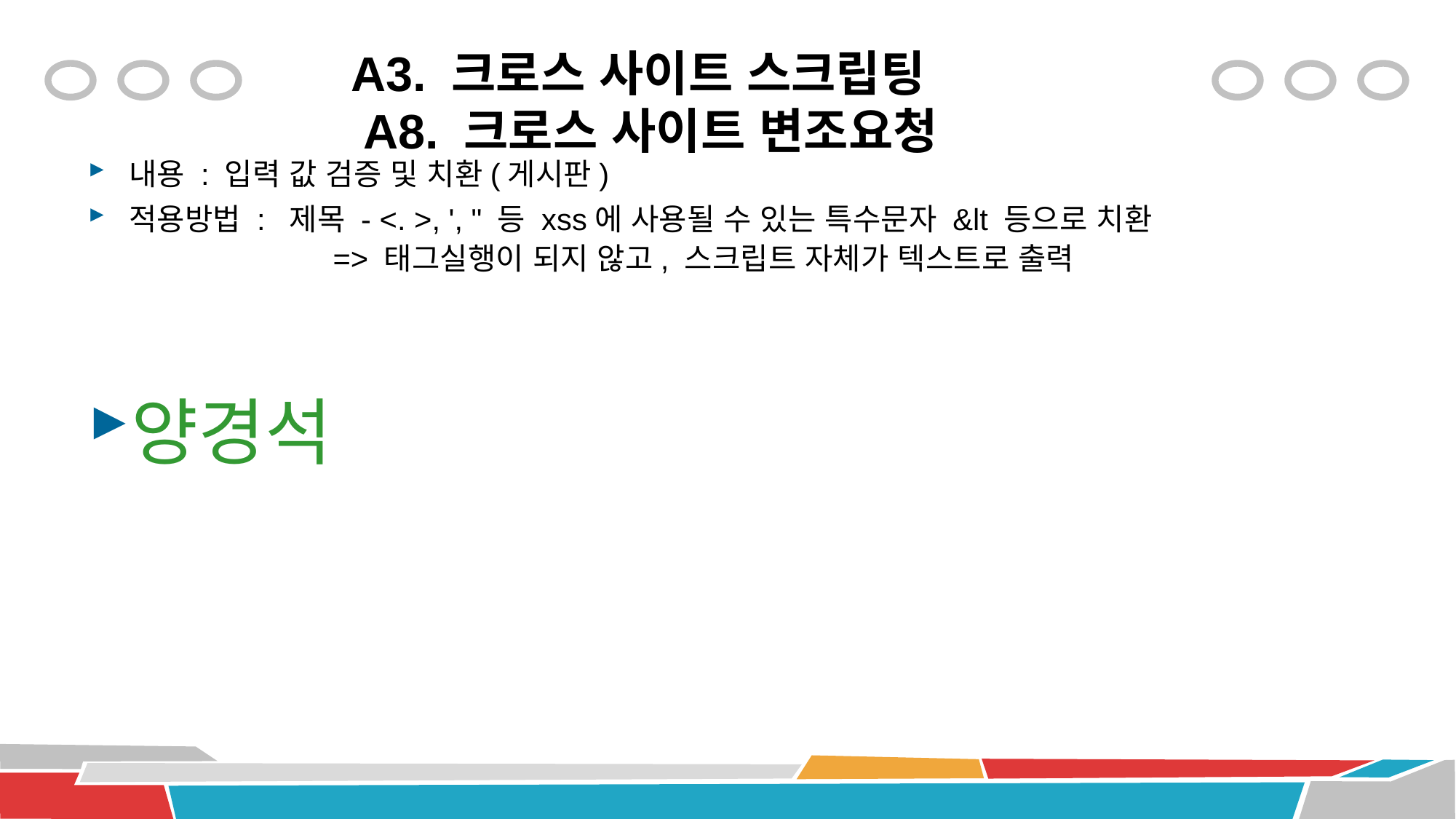

# A3. 크로스 사이트 스크립팅 A8. 크로스 사이트 변조요청
내용 : 입력 값 검증 및 치환(게시판)
적용방법 :  제목 - <. >, ', " 등 xss에 사용될 수 있는 특수문자 &lt 등으로 치환
                       => 태그실행이 되지 않고, 스크립트 자체가 텍스트로 출력

양경석